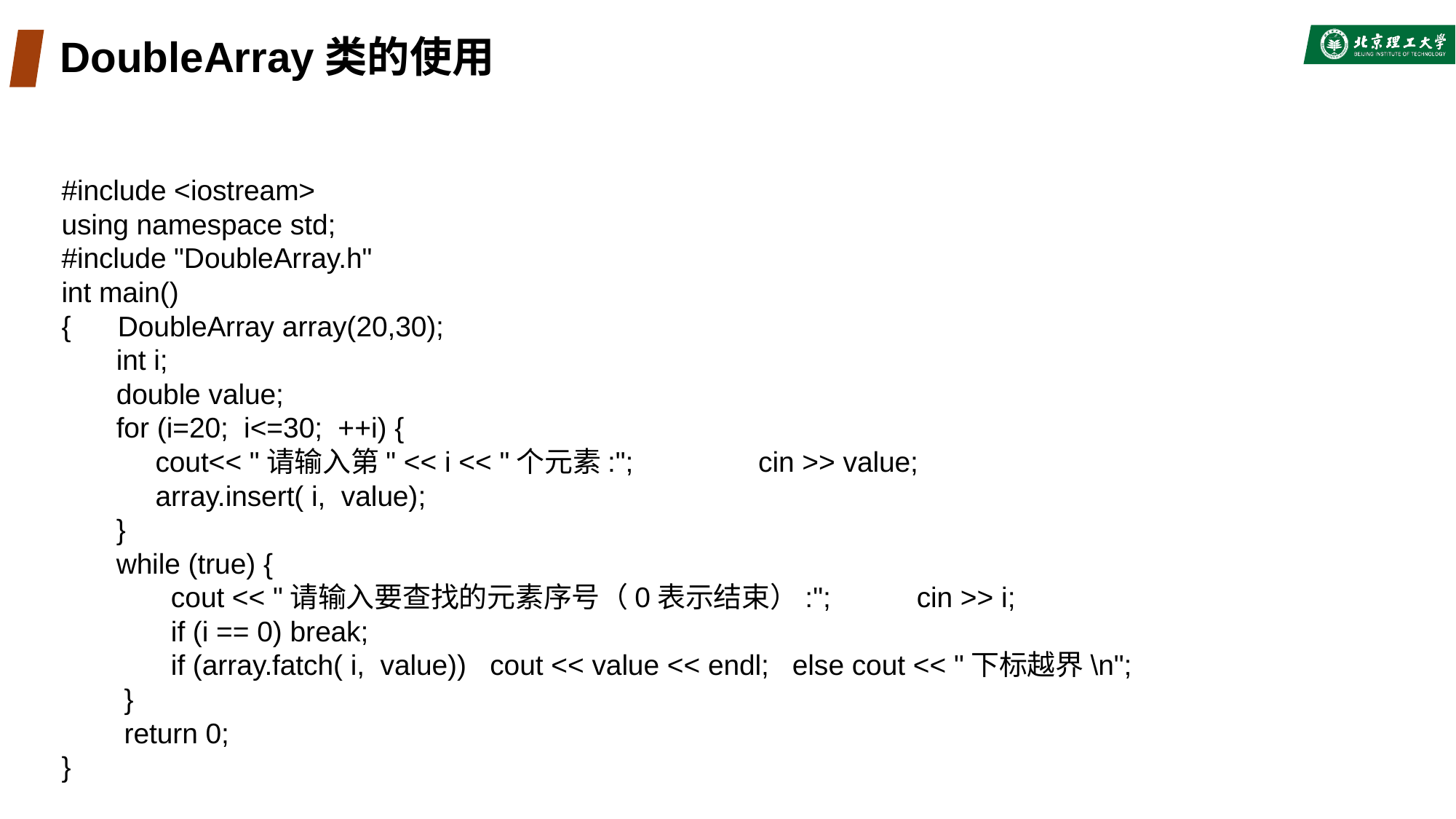

# DoubleArray类的使用
#include <iostream>
using namespace std;
#include "DoubleArray.h"
int main()
{      DoubleArray array(20,30);
       int i;
       double value;
       for (i=20;  i<=30;  ++i) {
            cout<< "请输入第" << i << "个元素:";                cin >> value;
            array.insert( i,  value);
       }
       while (true) {
              cout << "请输入要查找的元素序号（0表示结束）:";           cin >> i;
              if (i == 0) break;
              if (array.fatch( i,  value))   cout << value << endl;   else cout << "下标越界\n";
        }
        return 0;
}